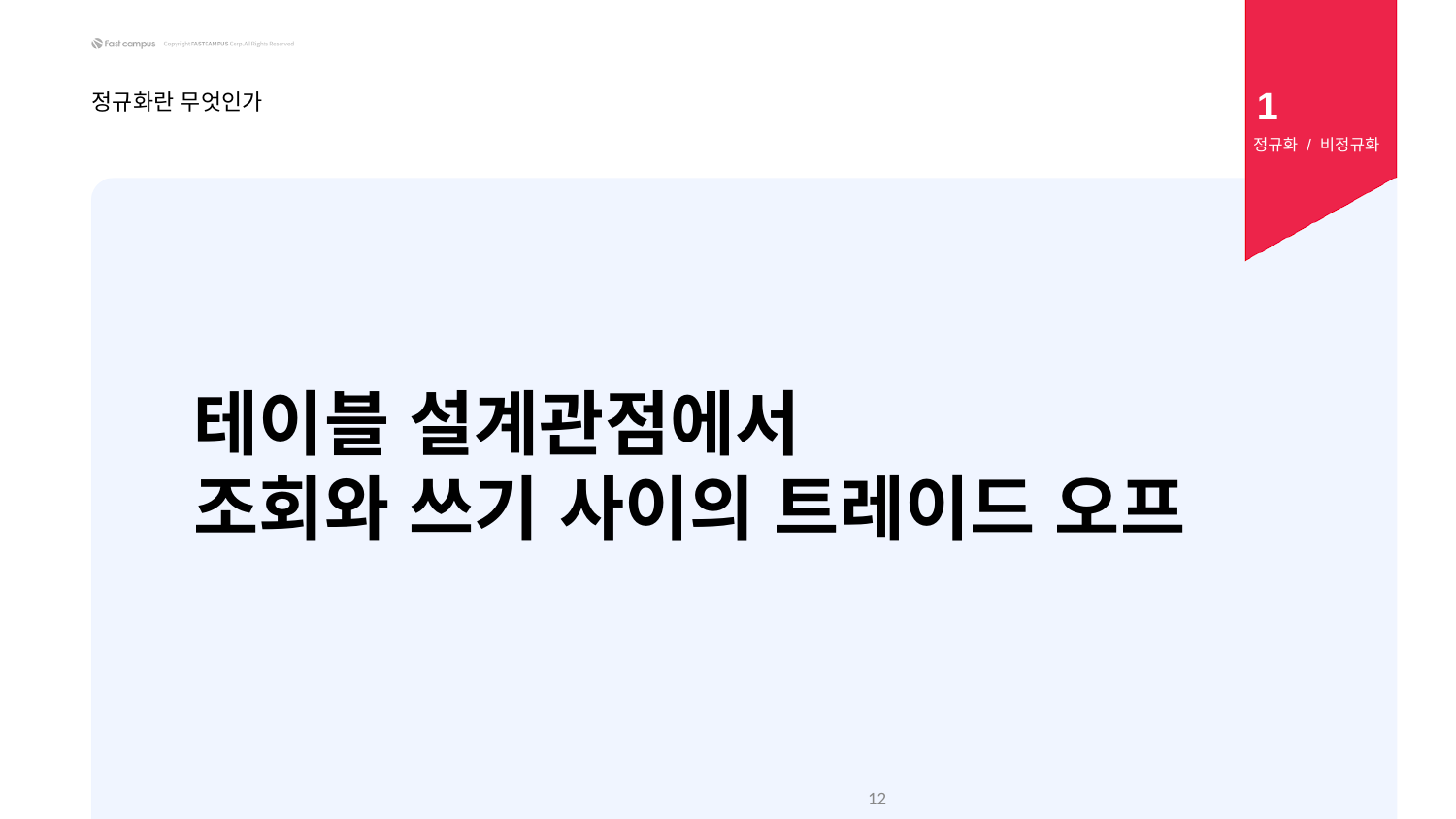

1
정규화란 무엇인가
 정규화 / 비정규화
테이블 설계관점에서
조회와 쓰기 사이의 트레이드 오프
12